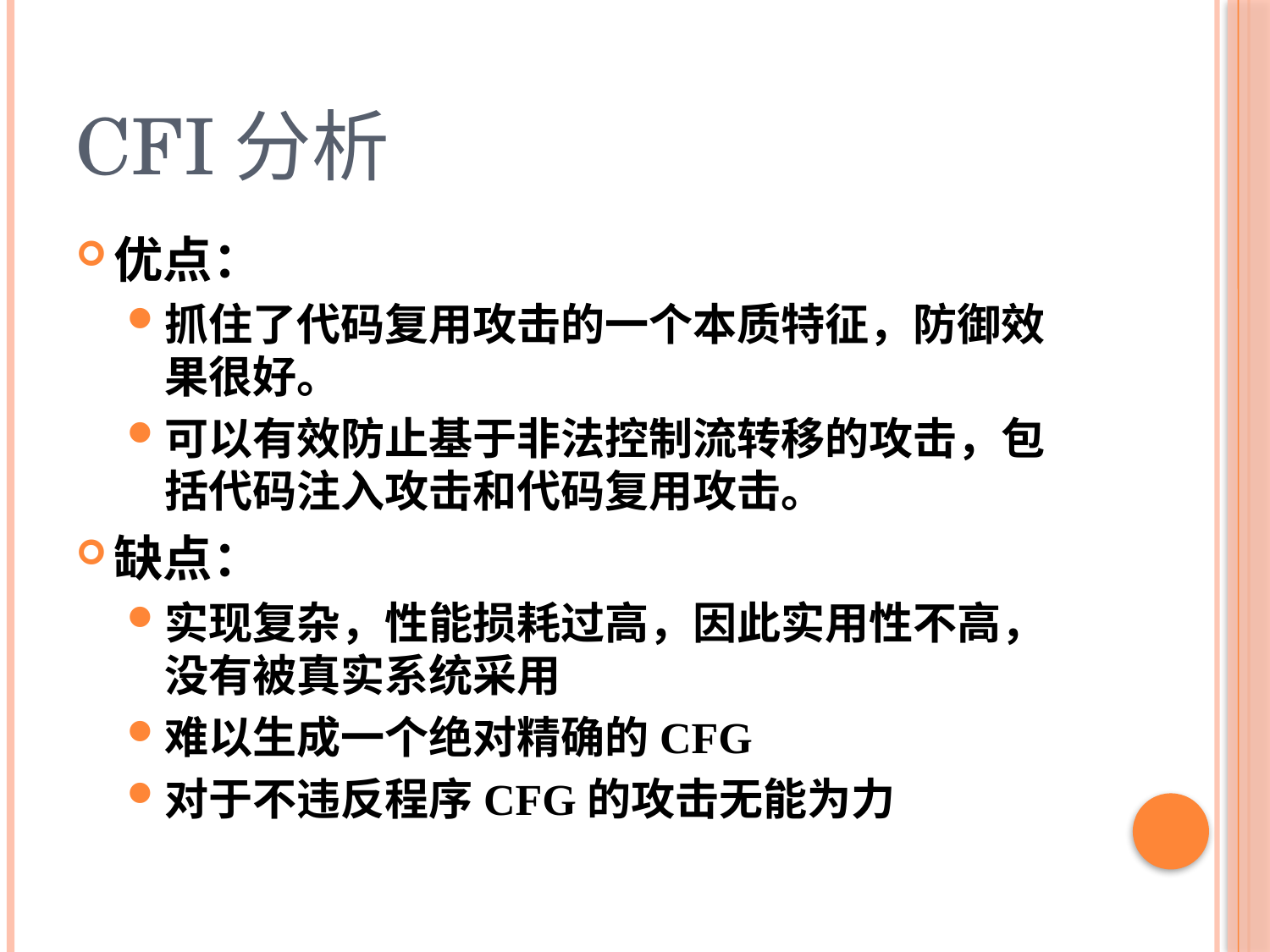

# CFI分析
优点：
抓住了代码复用攻击的一个本质特征，防御效果很好。
可以有效防止基于非法控制流转移的攻击，包括代码注入攻击和代码复用攻击。
缺点：
实现复杂，性能损耗过高，因此实用性不高，没有被真实系统采用
难以生成一个绝对精确的CFG
对于不违反程序CFG的攻击无能为力